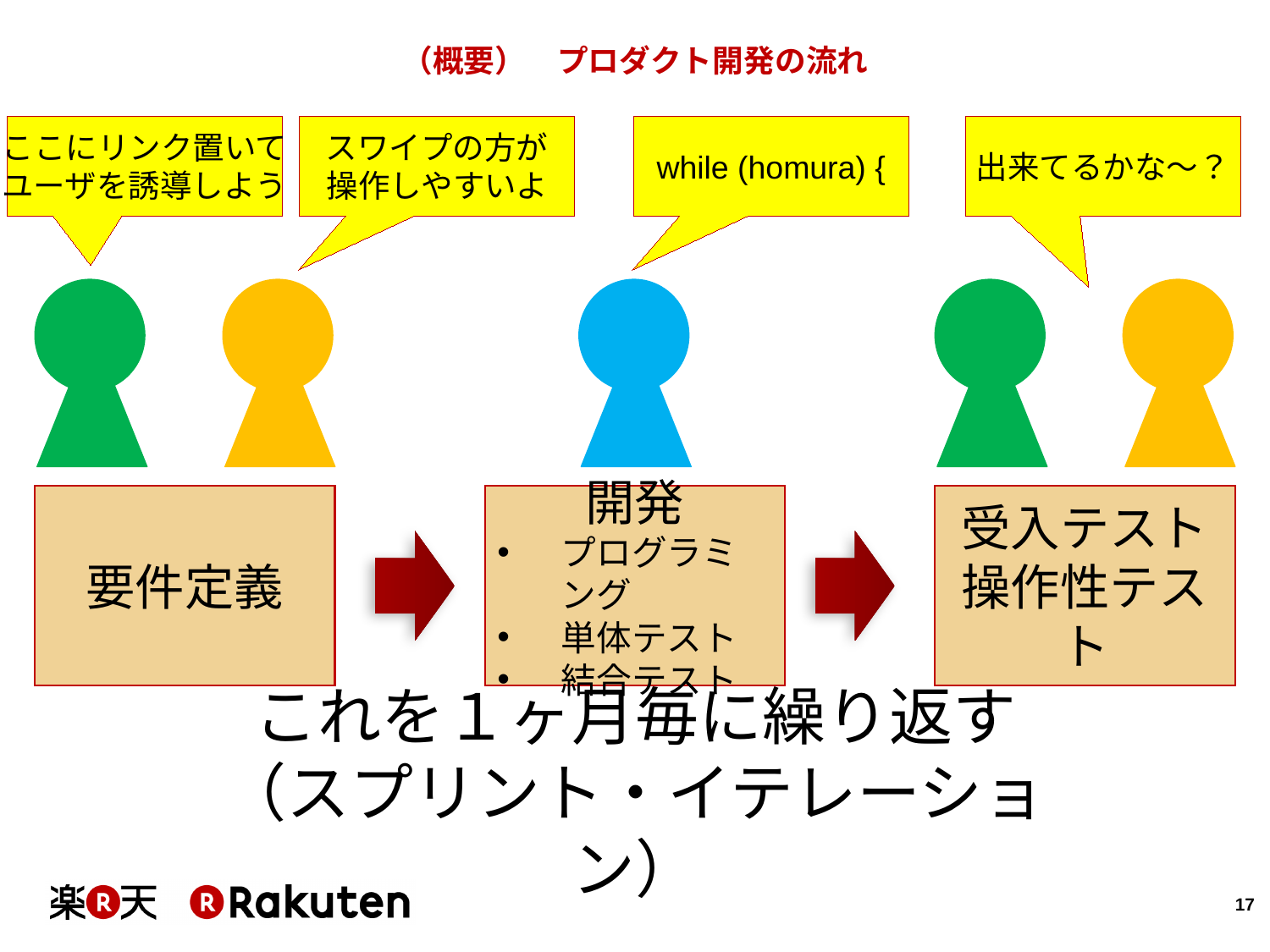

# （概要）　プロダクト開発の流れ
ここにリンク置いて
ユーザを誘導しよう
スワイプの方が
操作しやすいよ
while (homura) {
出来てるかな～？

要件定義
開発
プログラミング
単体テスト
結合テスト
受入テスト
操作性テスト

これを１ヶ月毎に繰り返す
（スプリント・イテレーション）